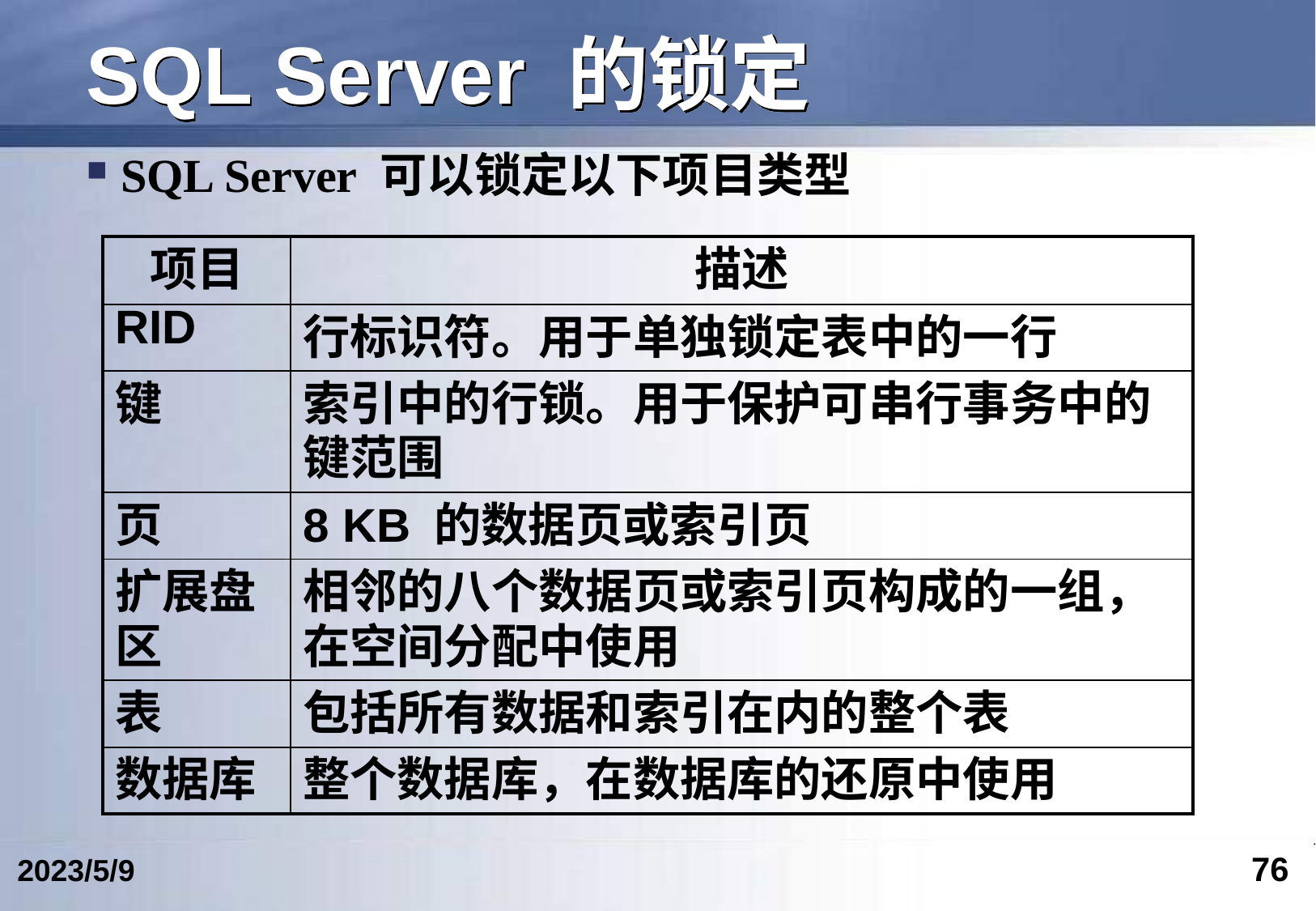

# SQL Server 的锁定
SQL Server 可以锁定以下项目类型

| 项目 | 描述 |
| --- | --- |
| RID | 行标识符。用于单独锁定表中的一行 |
| 键 | 索引中的行锁。用于保护可串行事务中的键范围 |
| 页 | 8 KB 的数据页或索引页 |
| 扩展盘区 | 相邻的八个数据页或索引页构成的一组，在空间分配中使用 |
| 表 | 包括所有数据和索引在内的整个表 |
| 数据库 | 整个数据库，在数据库的还原中使用 |
76
2023/5/9